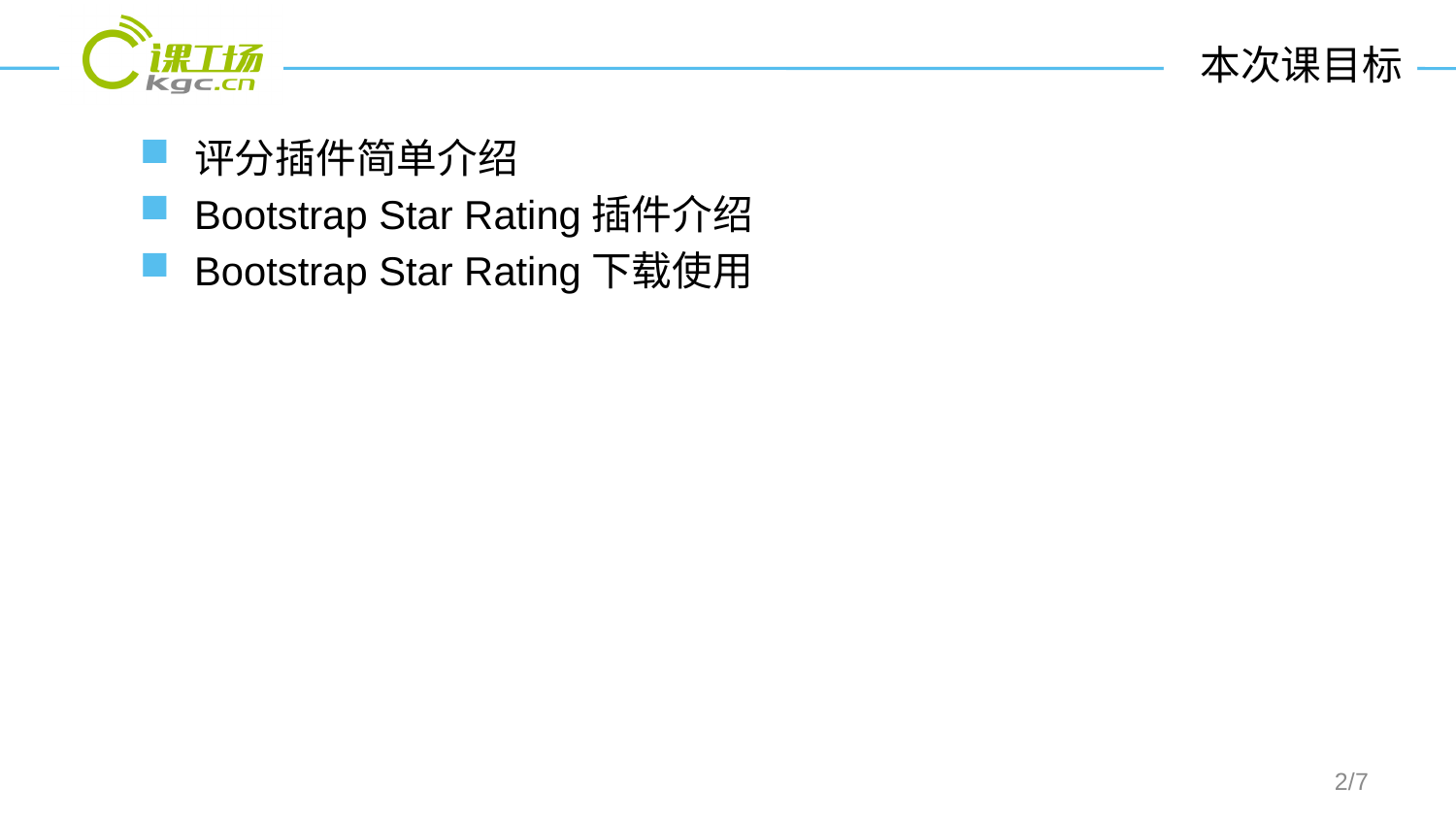

# 本次课目标
评分插件简单介绍
Bootstrap Star Rating插件介绍
Bootstrap Star Rating下载使用
2/7